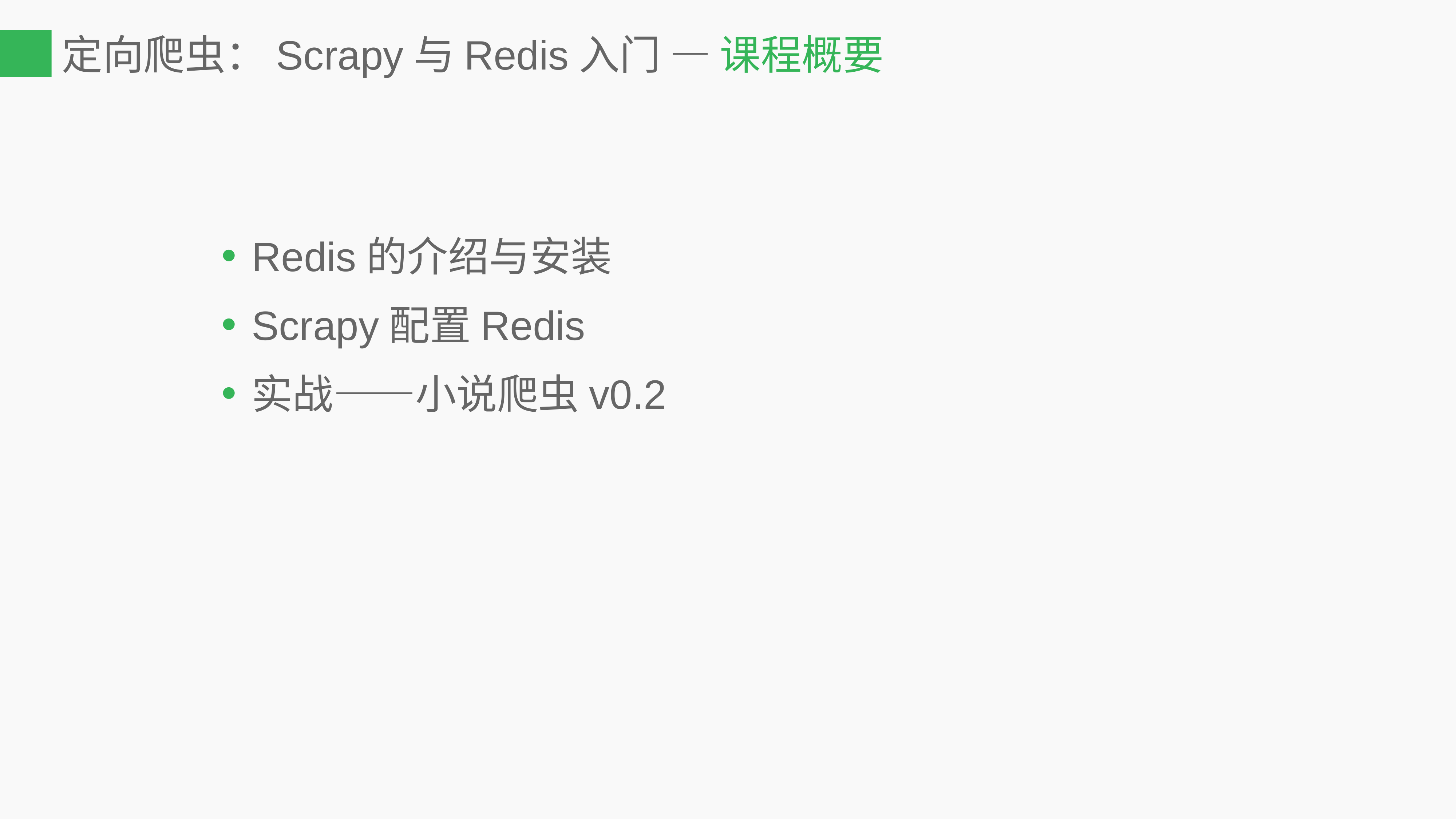

# 定向爬虫：Scrapy与Redis入门 — 课程概要
Redis的介绍与安装
Scrapy配置Redis
实战——小说爬虫v0.2